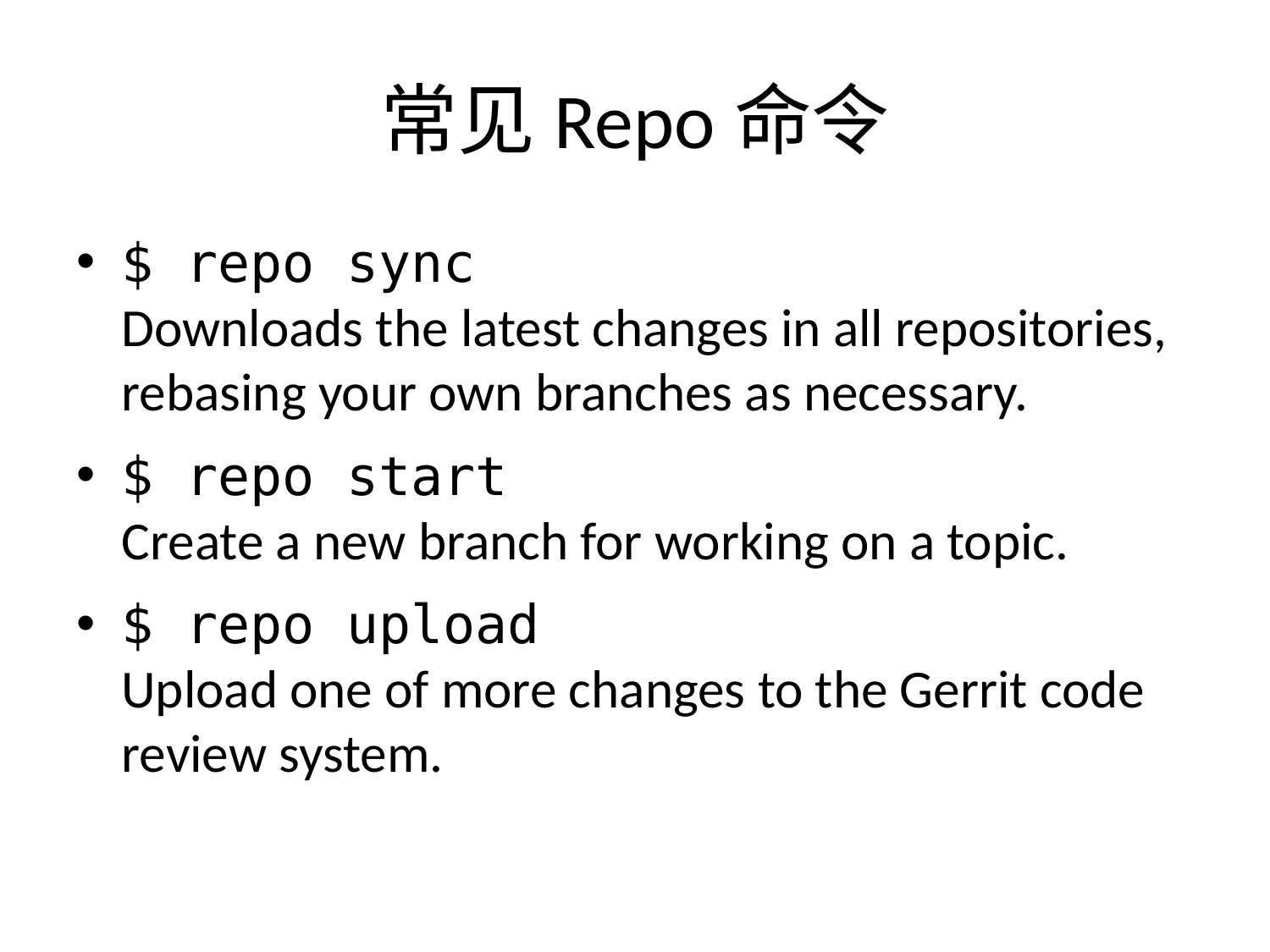

# 常见Repo命令
$ repo sync
Downloads the latest changes in all repositories, rebasing your own branches as necessary.
$ repo start
Create a new branch for working on a topic.
$ repo upload
Upload one of more changes to the Gerrit code review system.